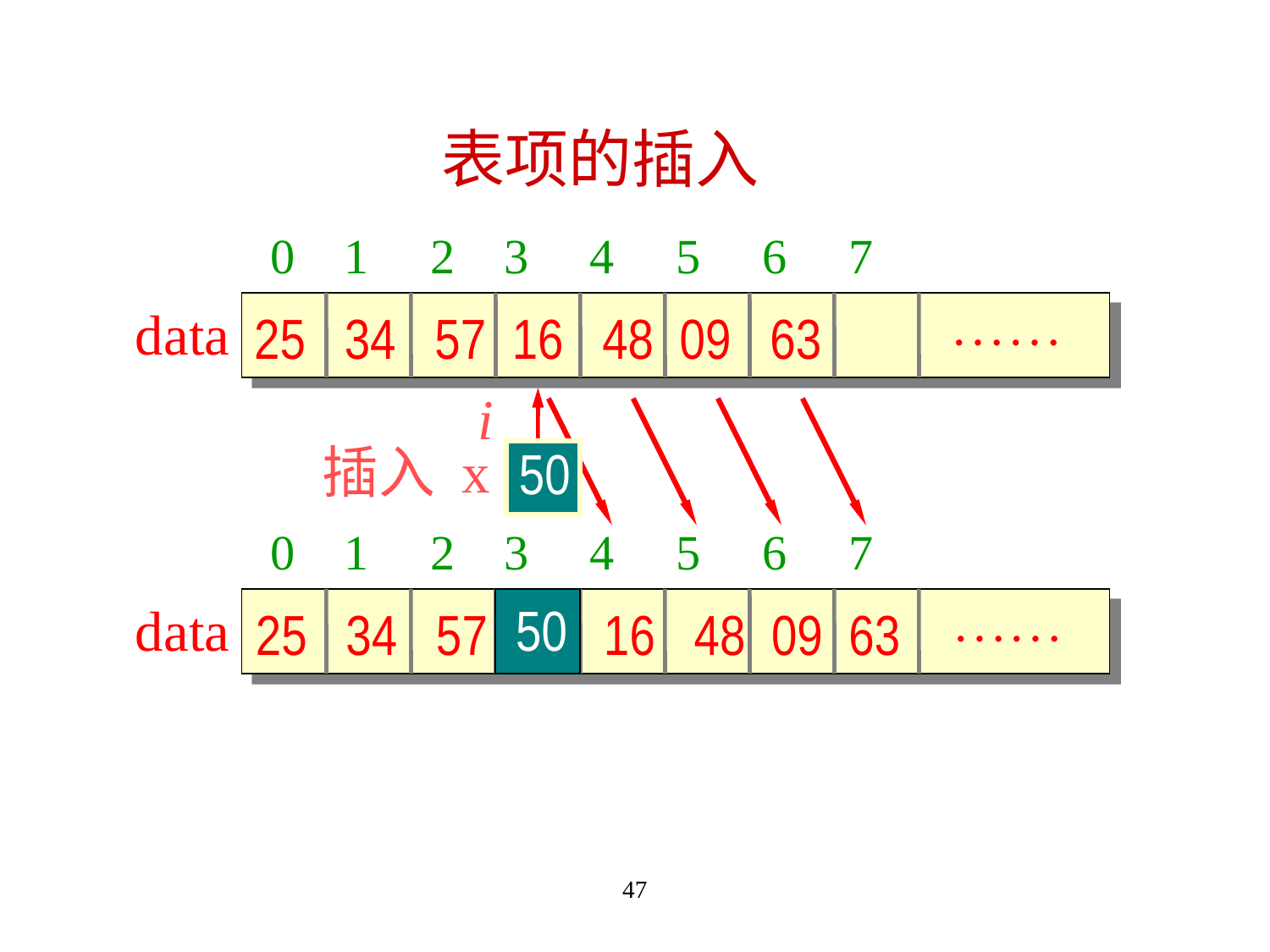

表项的插入

0    1     2    3     4     5     6     7
data

25   34   57  16   48  09   63          ……
i

插入 x
50

0    1     2    3     4     5     6     7
data

50

25   34   57  50   16   48  09  63    ……
47